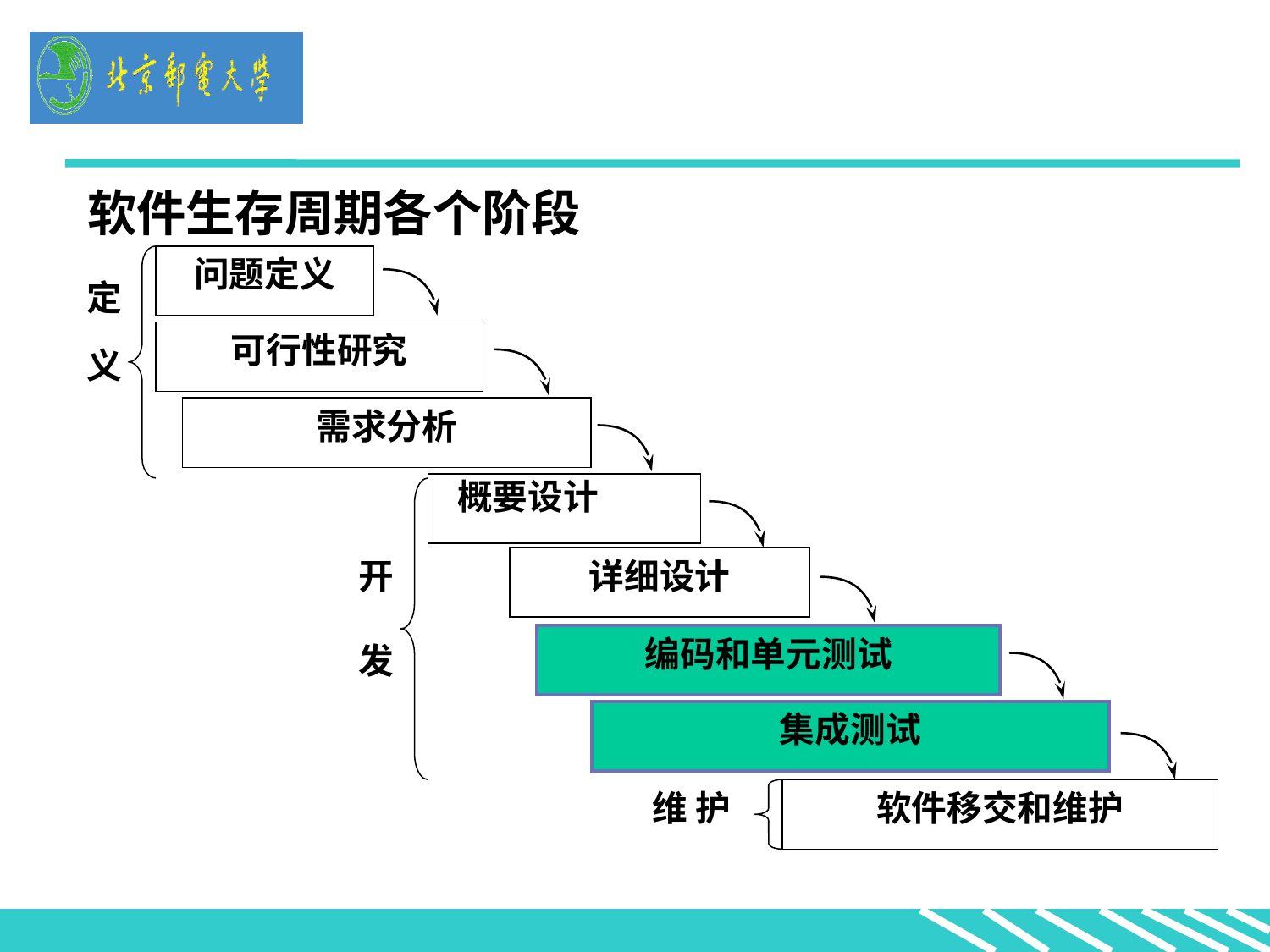

#
软件生存周期各个阶段

问题定义
可行性研究
需求分析

详细设计
编码和单元测试
集成测试
软件移交和维护
定

义

开

发

维 护

概要设计
14